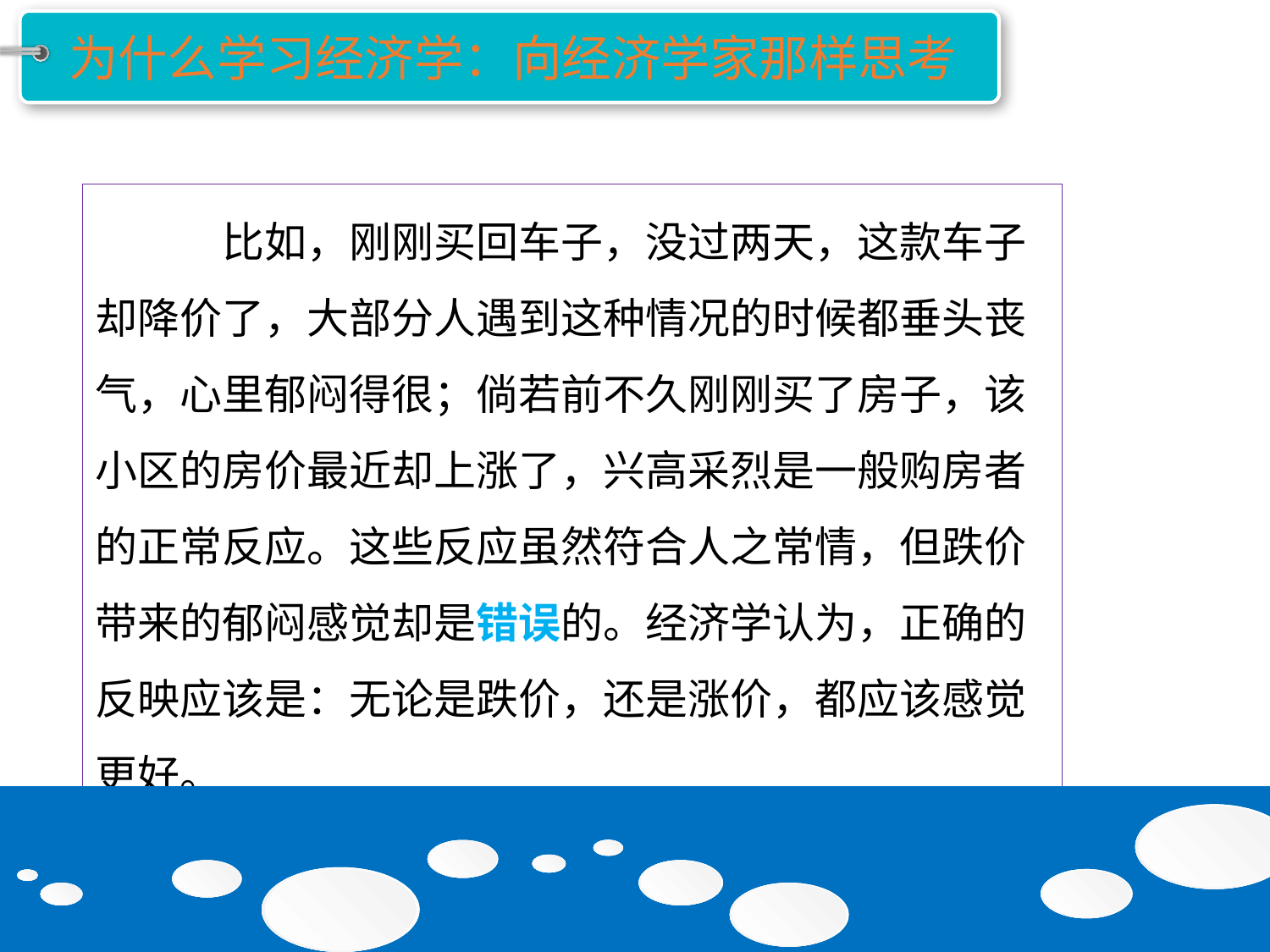

为什么学习经济学：向经济学家那样思考

	比如，刚刚买回车子，没过两天，这款车子却降价了，大部分人遇到这种情况的时候都垂头丧气，心里郁闷得很；倘若前不久刚刚买了房子，该小区的房价最近却上涨了，兴高采烈是一般购房者的正常反应。这些反应虽然符合人之常情，但跌价带来的郁闷感觉却是错误的。经济学认为，正确的反映应该是：无论是跌价，还是涨价，都应该感觉更好。